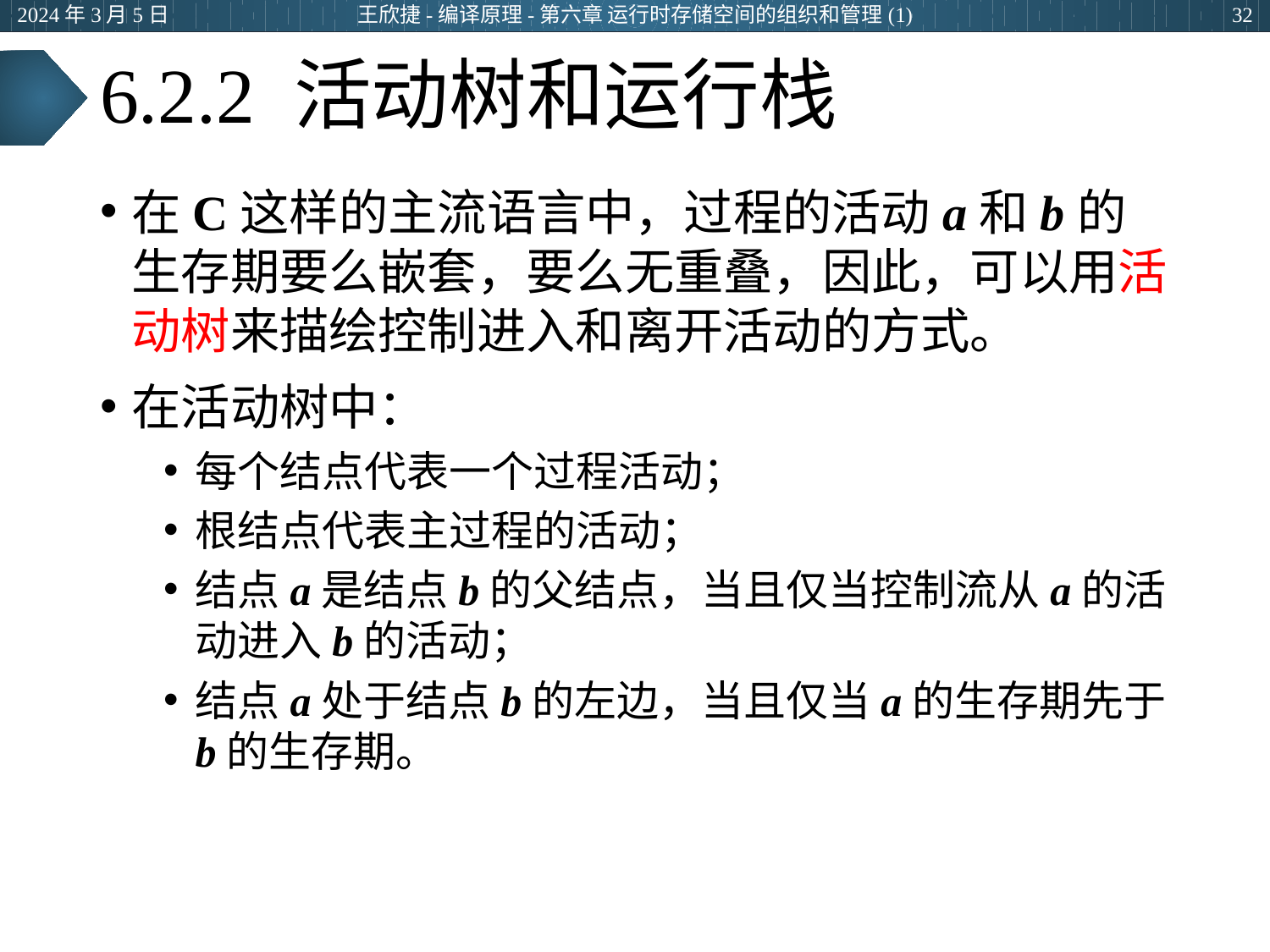

2024年3月5日
王欣捷-编译原理-第六章 运行时存储空间的组织和管理(1)
32
# 6.2.2 活动树和运行栈
在C这样的主流语言中，过程的活动a和b的生存期要么嵌套，要么无重叠，因此，可以用活动树来描绘控制进入和离开活动的方式。
在活动树中：
每个结点代表一个过程活动；
根结点代表主过程的活动；
结点a是结点b的父结点，当且仅当控制流从a的活动进入b的活动；
结点a处于结点b的左边，当且仅当a的生存期先于b的生存期。